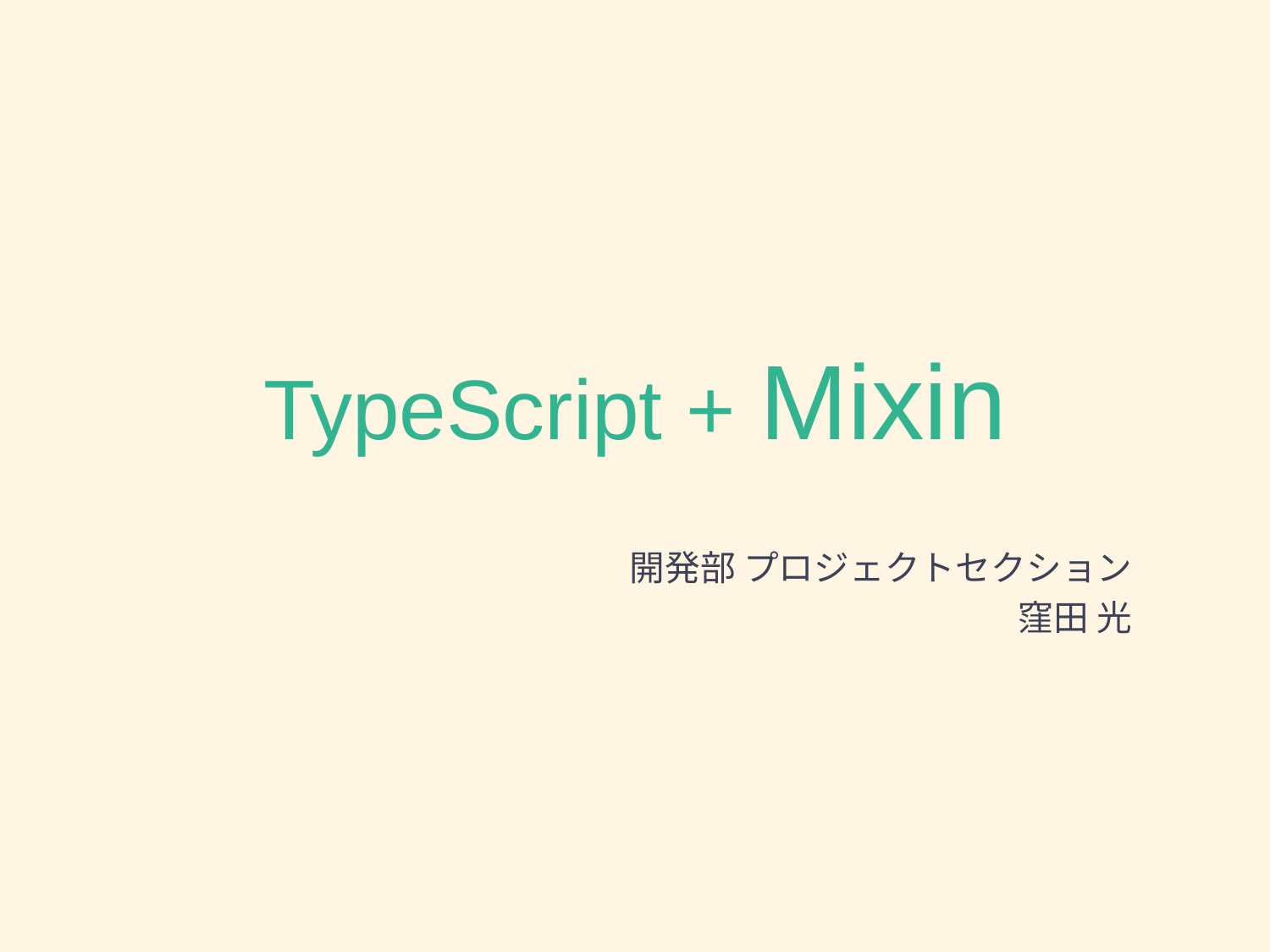

# TypeScript + Mixin
開発部 プロジェクトセクション
窪田 光